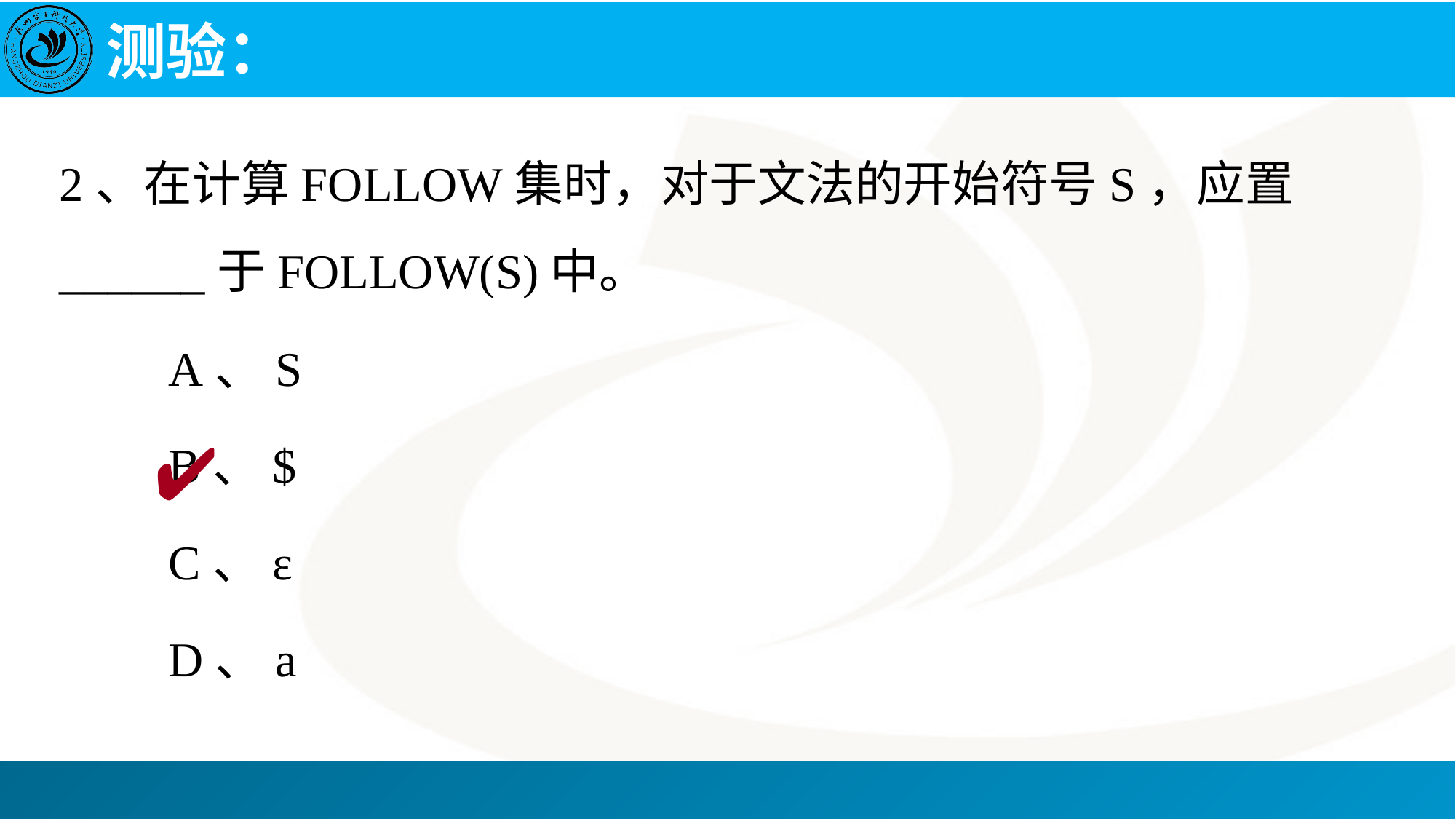

# 测验：
2、在计算FOLLOW集时，对于文法的开始符号S，应置______于FOLLOW(S)中。
A、S
B、$
C、ε
D、a
✔
92